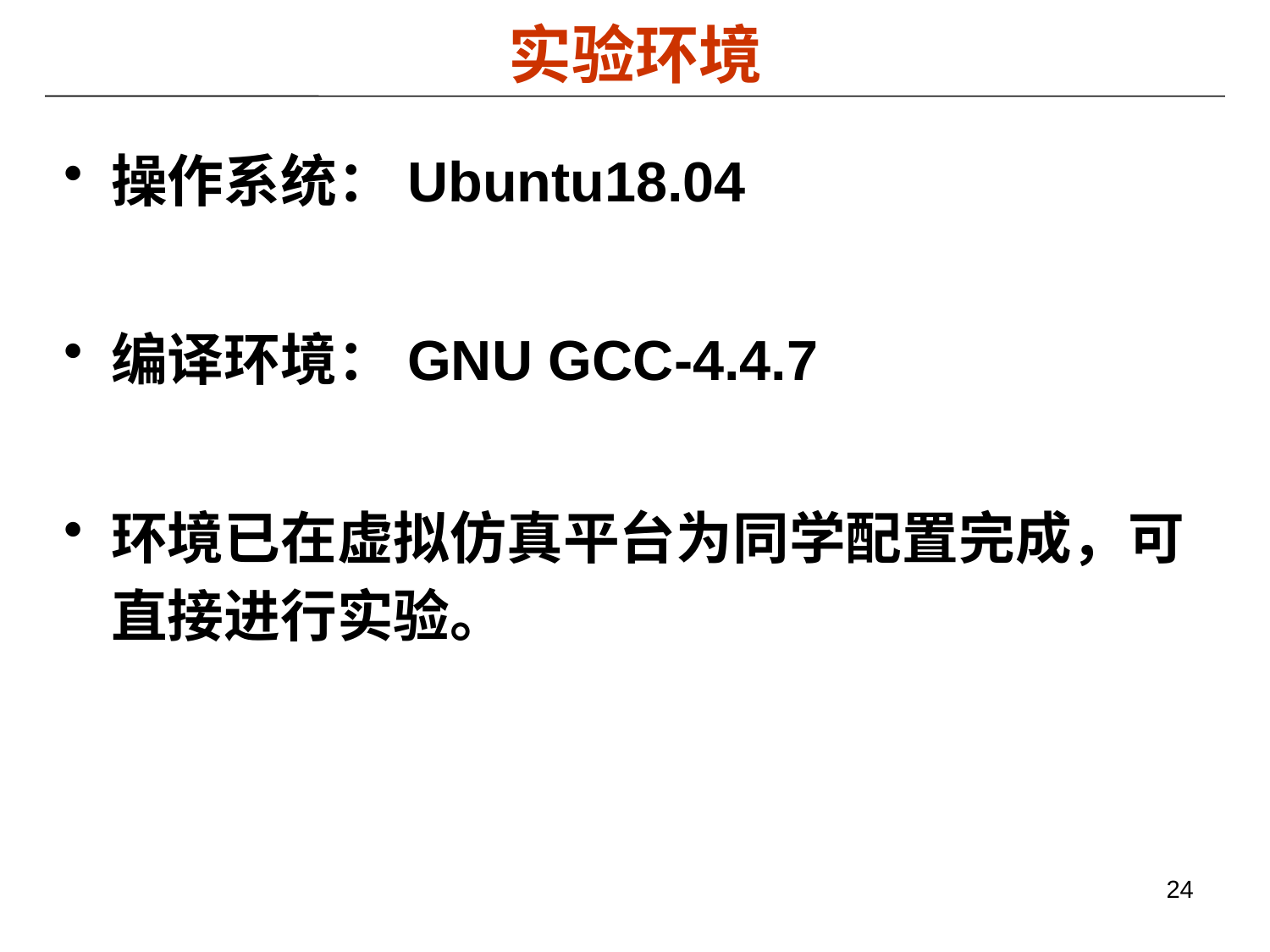

# 实验环境
操作系统：Ubuntu18.04

编译环境：GNU GCC-4.4.7

环境已在虚拟仿真平台为同学配置完成，可直接进行实验。
24